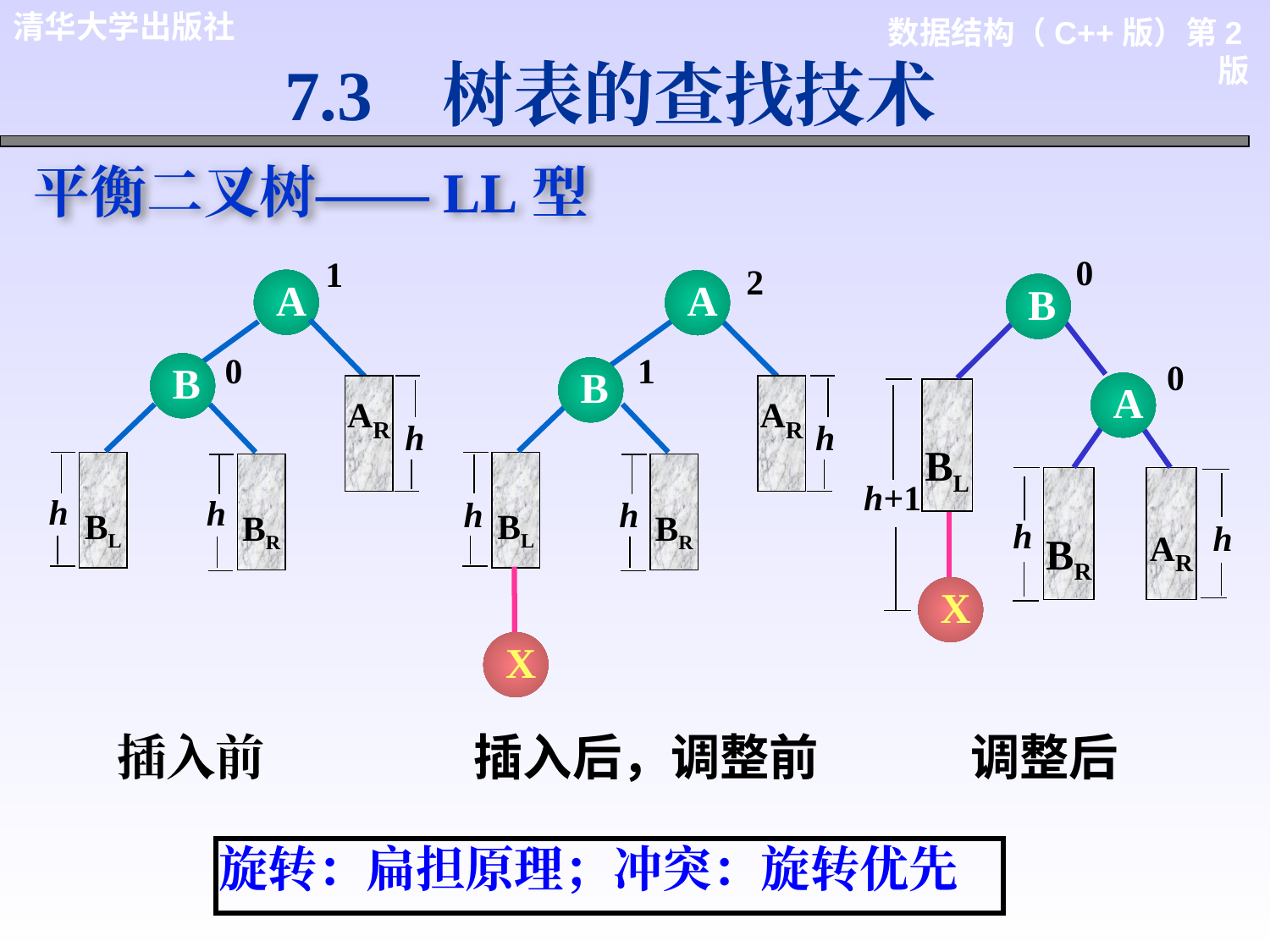

7.3   树表的查找技术
平衡二叉树——LL型
0

B

0
A

BL

BR

AR
h+1
h
h
X
1
A

0
B
AR

h

BL

BR
h
h
2
A

1
B
AR

h

BL

BR
h
h
X
插入前                 插入后，调整前           调整后

旋转：扁担原理；冲突：旋转优先